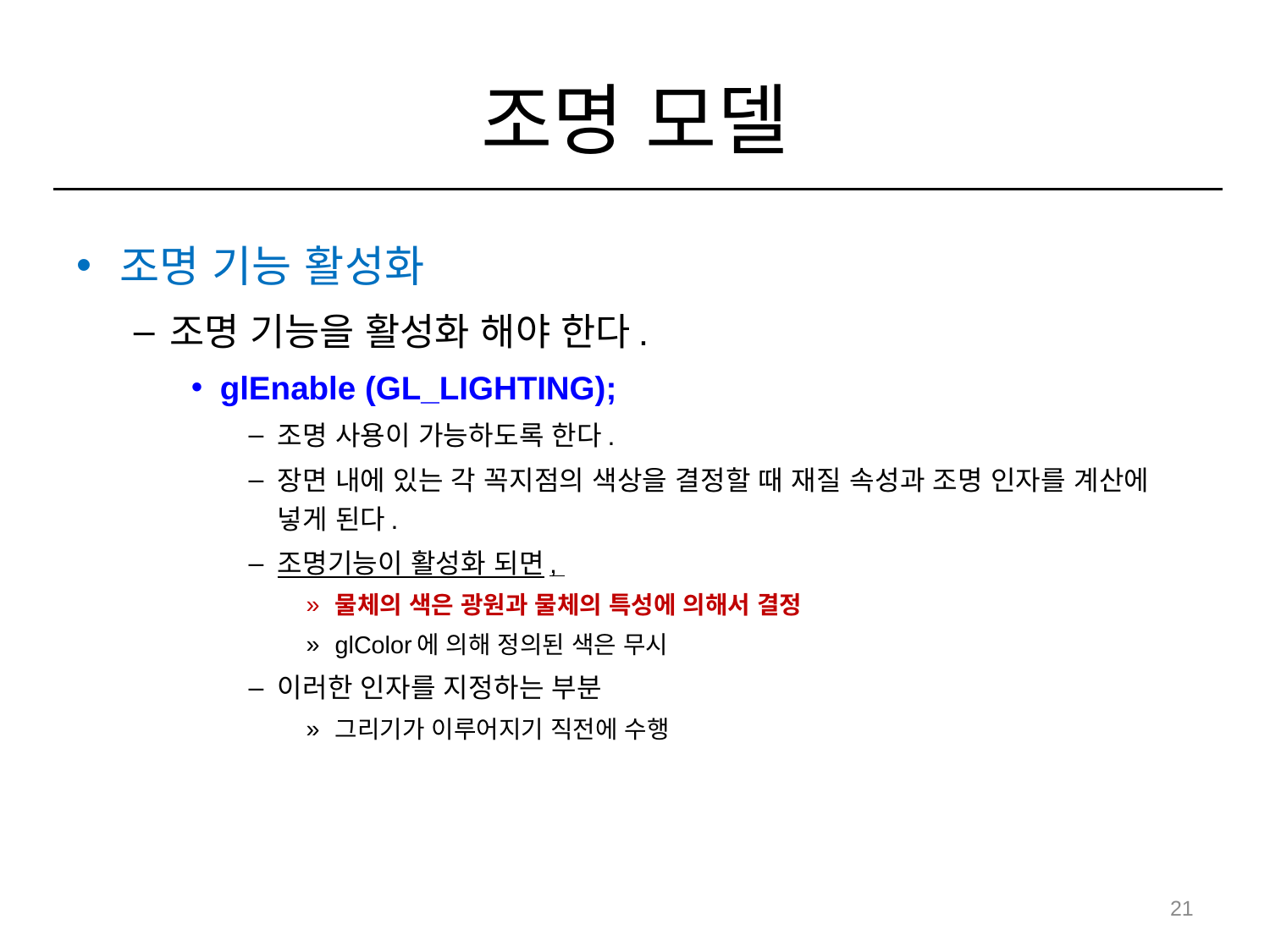

# 조명 모델
조명 기능 활성화
조명 기능을 활성화 해야 한다.
glEnable (GL_LIGHTING);
조명 사용이 가능하도록 한다.
장면 내에 있는 각 꼭지점의 색상을 결정할 때 재질 속성과 조명 인자를 계산에 넣게 된다.
조명기능이 활성화 되면,
물체의 색은 광원과 물체의 특성에 의해서 결정
glColor에 의해 정의된 색은 무시
이러한 인자를 지정하는 부분
그리기가 이루어지기 직전에 수행

21